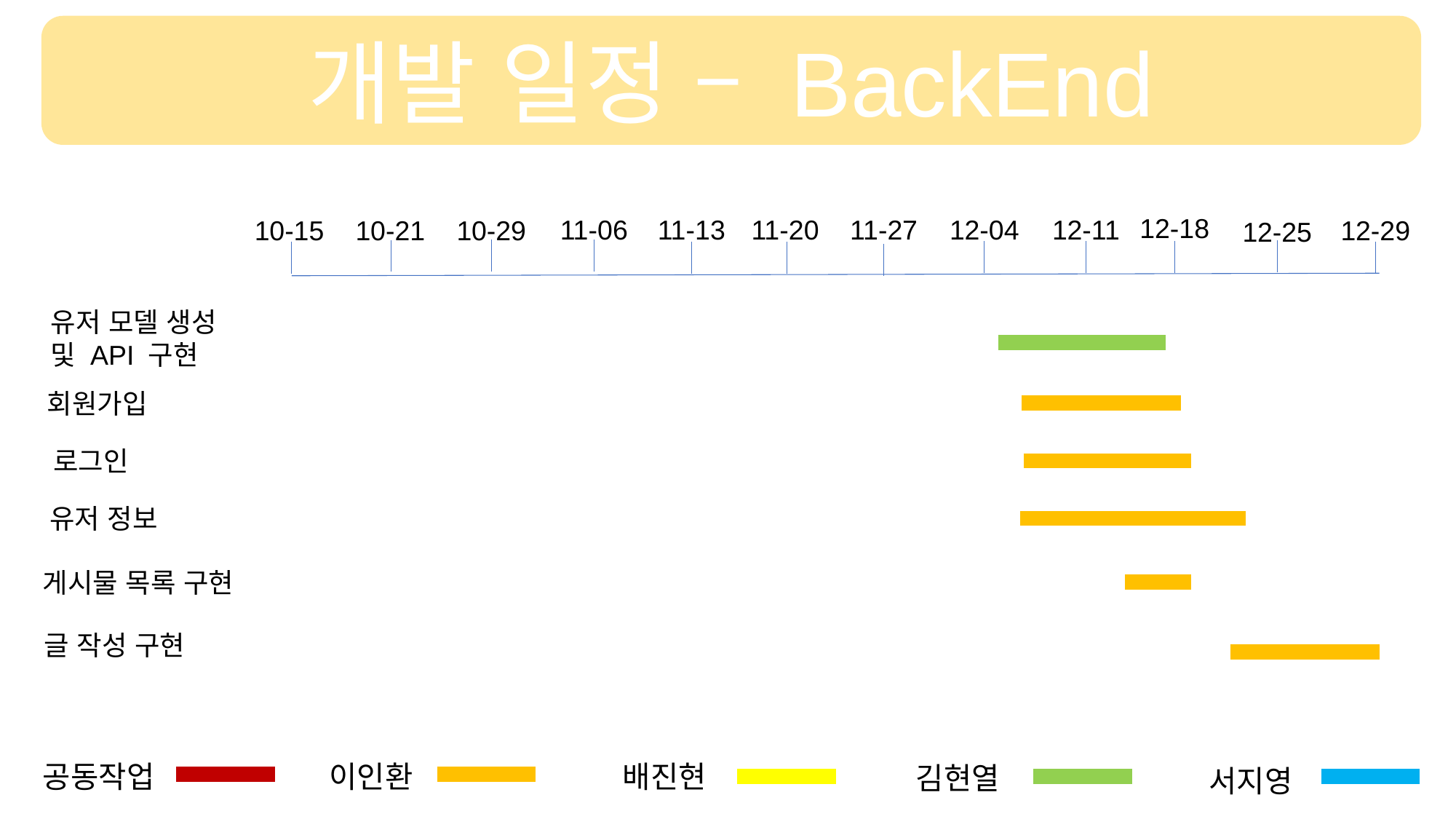

개발 일정 – BackEnd
12-18
12-11
11-27
11-06
11-13
11-20
12-04
10-15
10-21
10-29
12-29
12-25
유저 모델 생성 및 API 구현
회원가입
로그인
유저 정보
게시물 목록 구현
글 작성 구현
이인환
공동작업
배진현
김현열
서지영